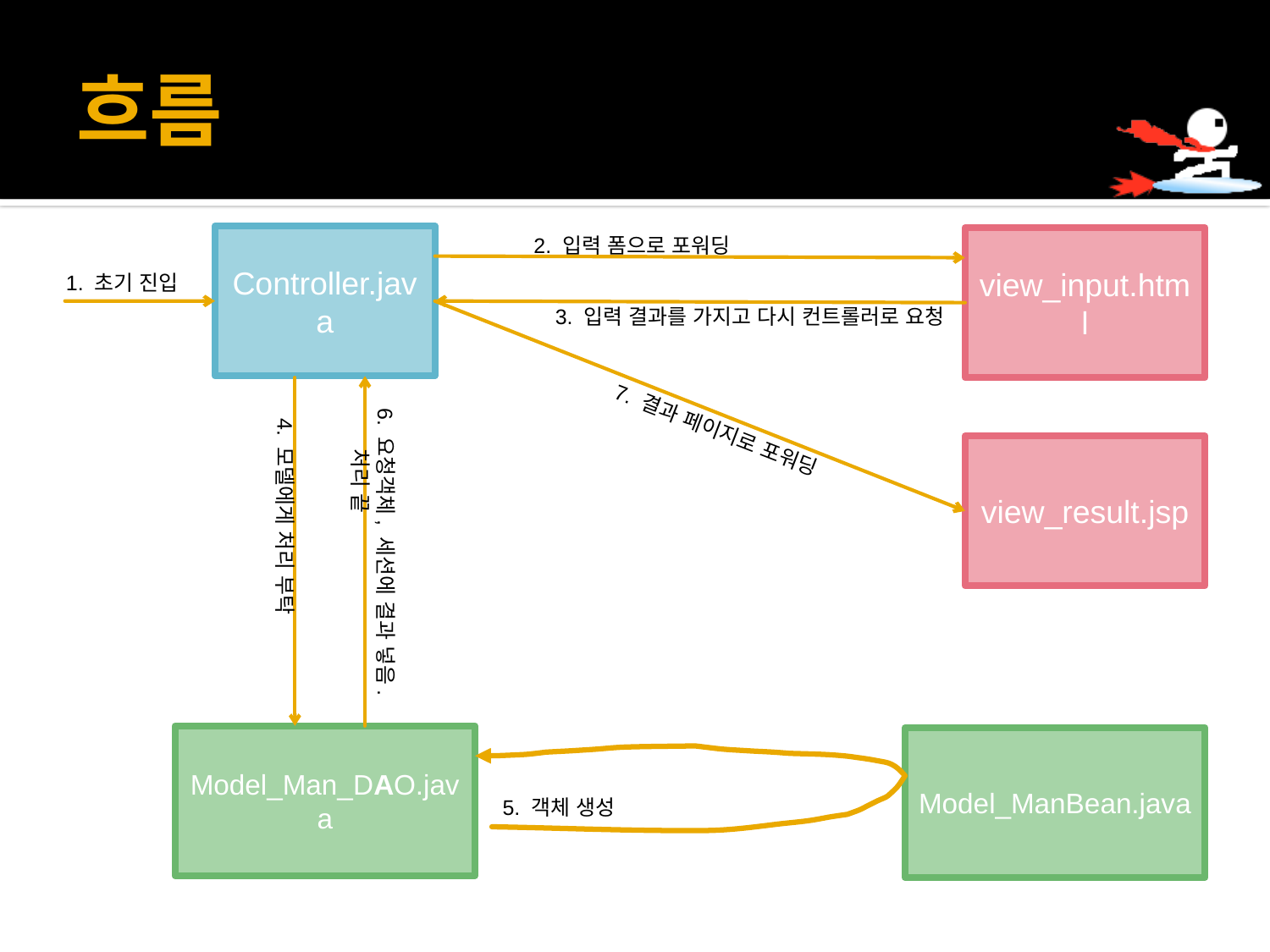

# 흐름
Controller.java
2. 입력 폼으로 포워딩
view_input.html
1. 초기 진입
3. 입력 결과를 가지고 다시 컨트롤러로 요청
6. 요청객체, 세션에 결과 넣음.
      처리 끝
4. 모델에게 처리 부탁
7. 결과 페이지로 포워딩
view_result.jsp
Model_Man_DAO.java
Model_ManBean.java

5. 객체 생성